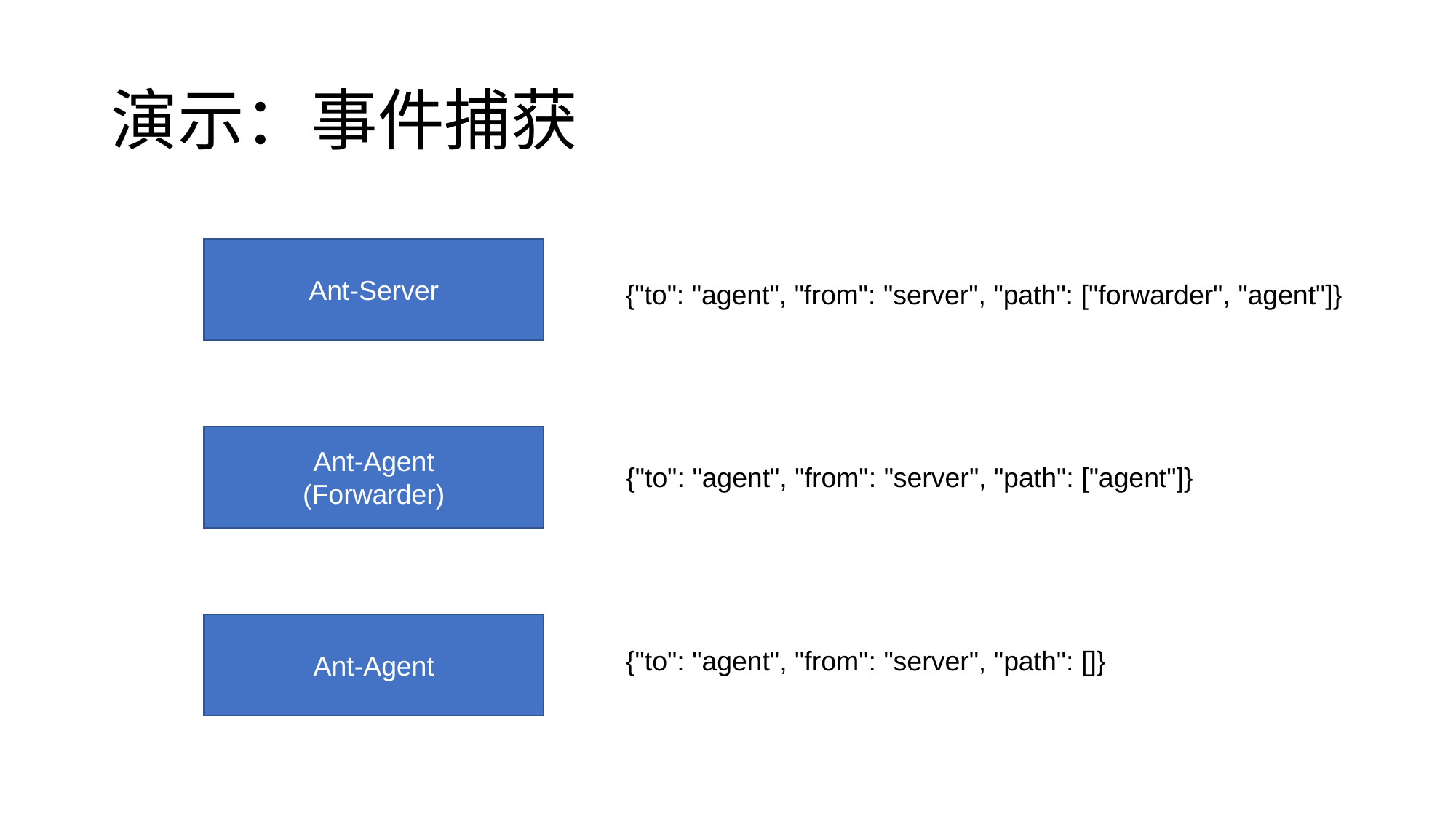

# 演示：事件捕获
Ant-Server
{"to": "agent", "from": "server", "path": ["forwarder", "agent"]}
Ant-Agent
(Forwarder)
{"to": "agent", "from": "server", "path": ["agent"]}
Ant-Agent
{"to": "agent", "from": "server", "path": []}